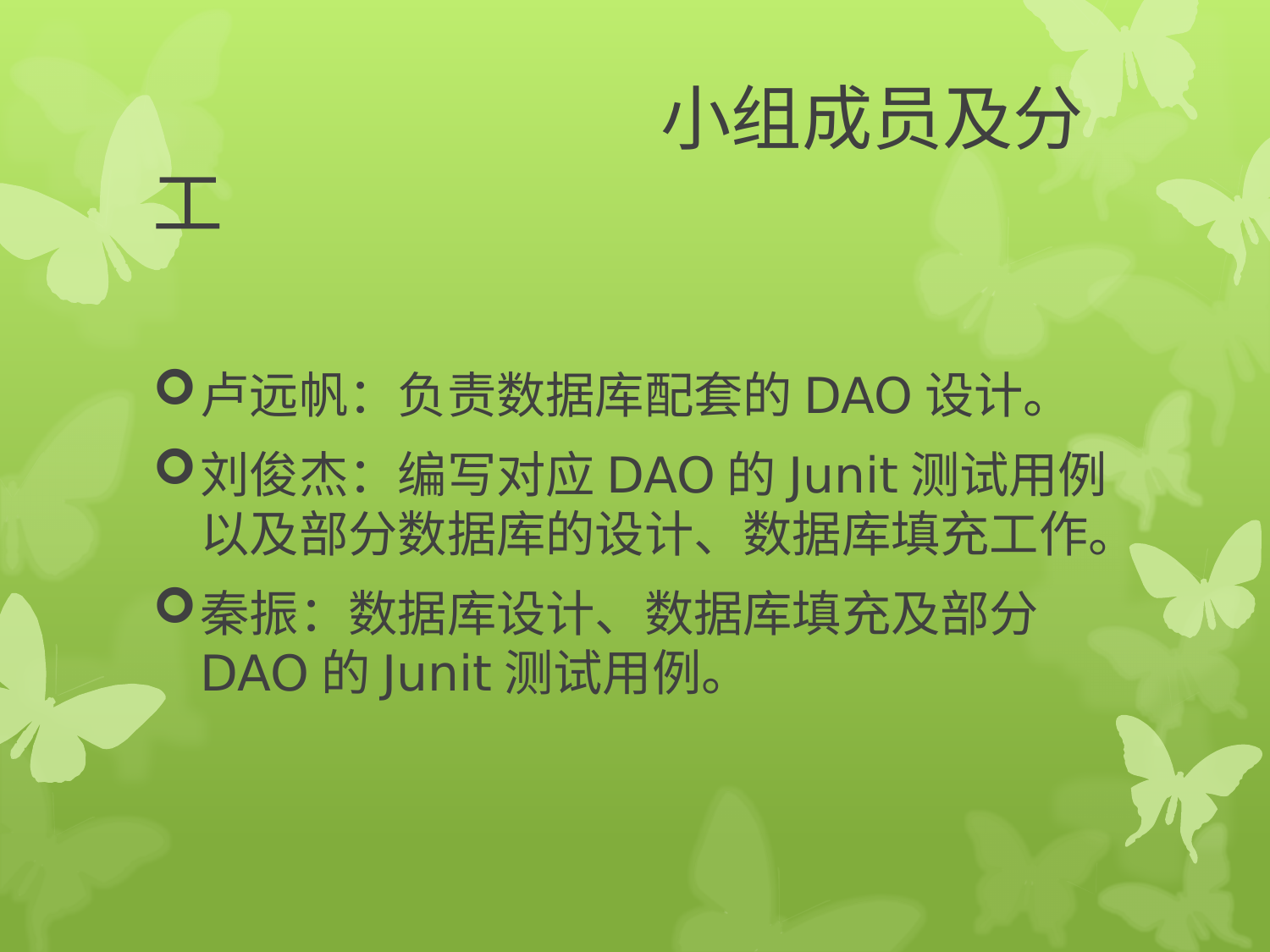

# 小组成员及分工
卢远帆：负责数据库配套的DAO设计。
刘俊杰：编写对应DAO的Junit测试用例以及部分数据库的设计、数据库填充工作。
秦振：数据库设计、数据库填充及部分DAO的Junit测试用例。